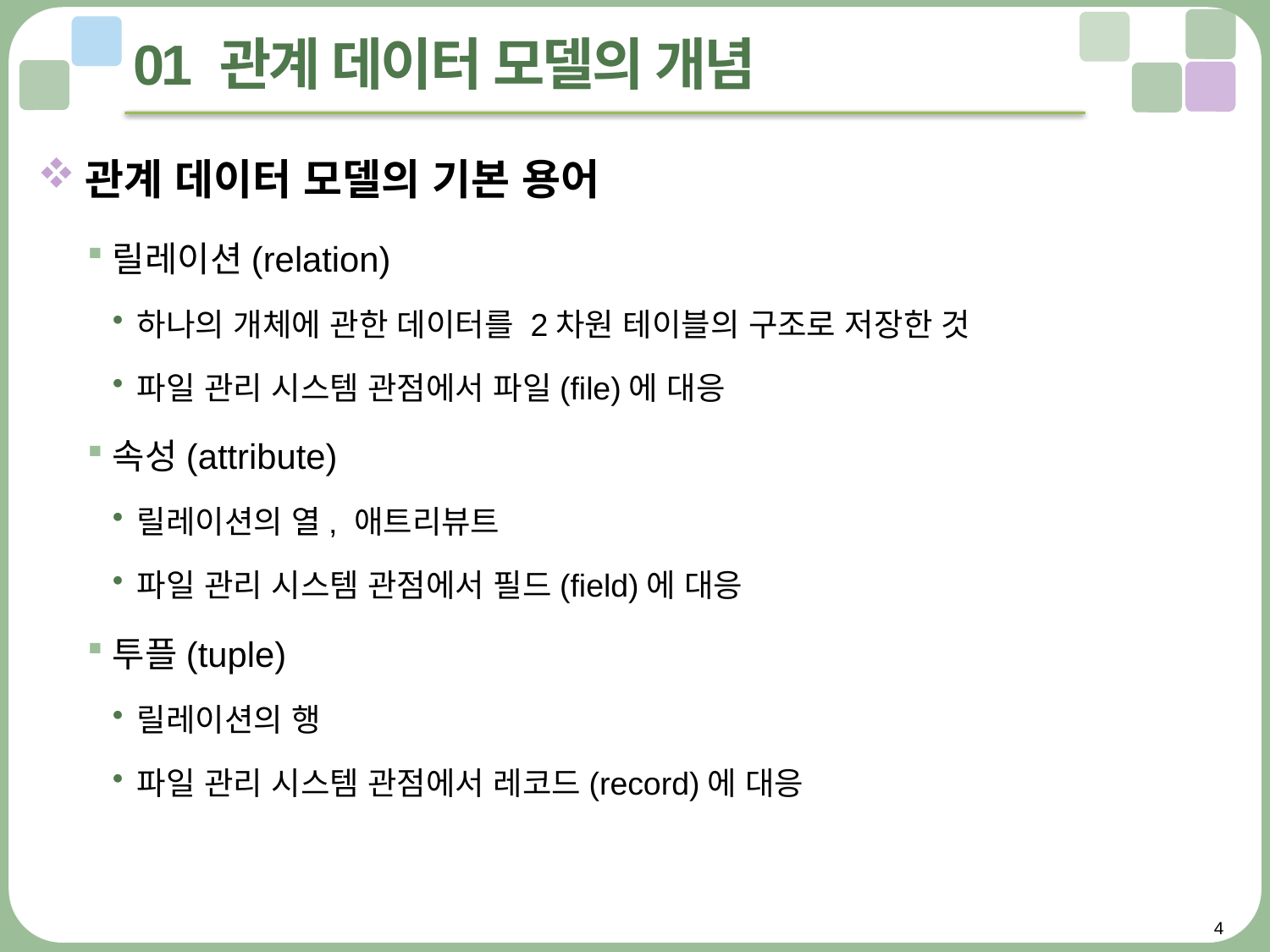

# 01 관계 데이터 모델의 개념
관계 데이터 모델의 기본 용어
릴레이션(relation)
하나의 개체에 관한 데이터를 2차원 테이블의 구조로 저장한 것
파일 관리 시스템 관점에서 파일(file)에 대응
속성(attribute)
릴레이션의 열, 애트리뷰트
파일 관리 시스템 관점에서 필드(field)에 대응
투플(tuple)
릴레이션의 행
파일 관리 시스템 관점에서 레코드(record)에 대응